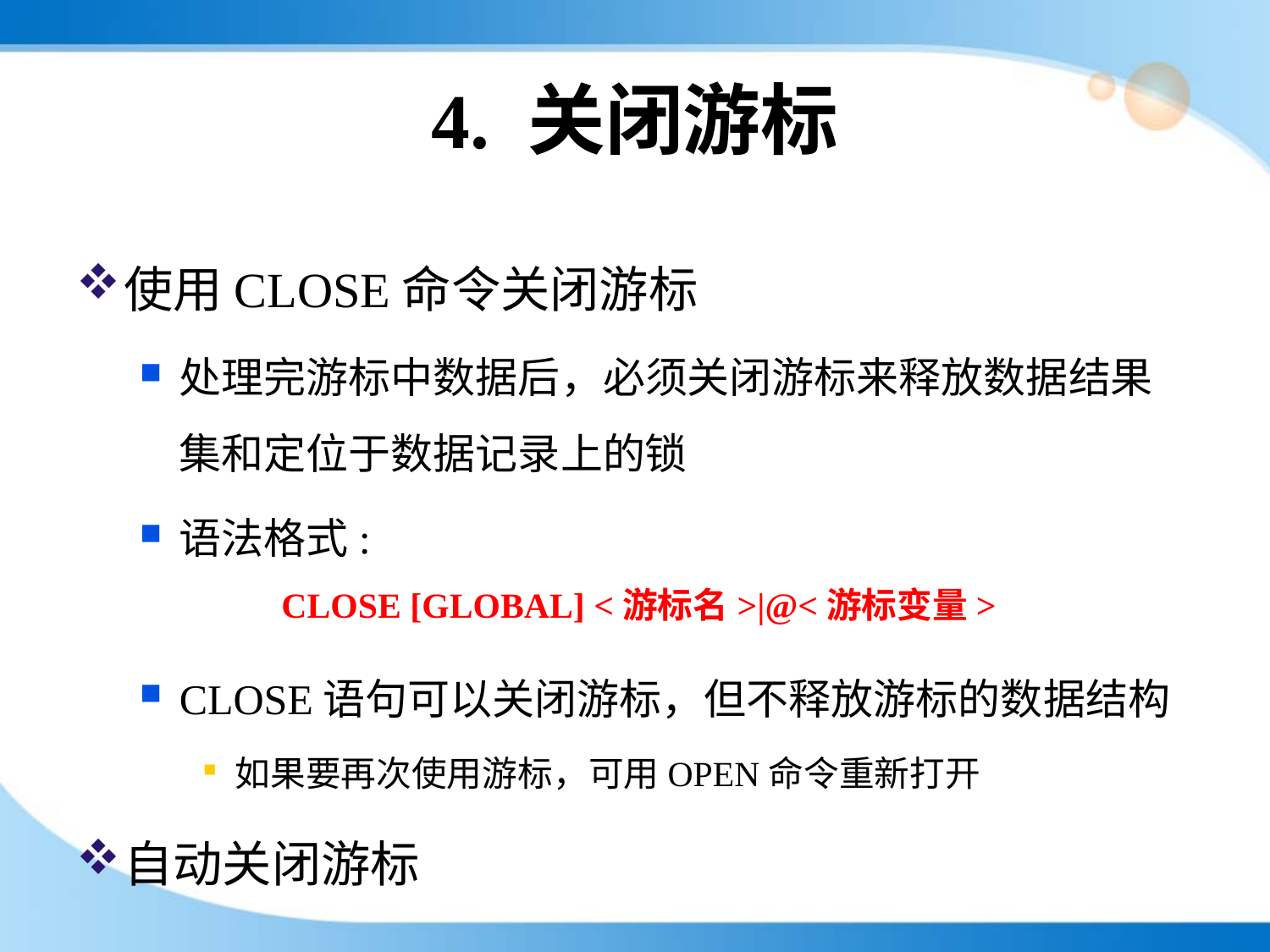

# 4. 关闭游标
使用CLOSE命令关闭游标
处理完游标中数据后，必须关闭游标来释放数据结果集和定位于数据记录上的锁
语法格式:

CLOSE语句可以关闭游标，但不释放游标的数据结构
如果要再次使用游标，可用OPEN命令重新打开
自动关闭游标
CLOSE [GLOBAL] <游标名>|@<游标变量>